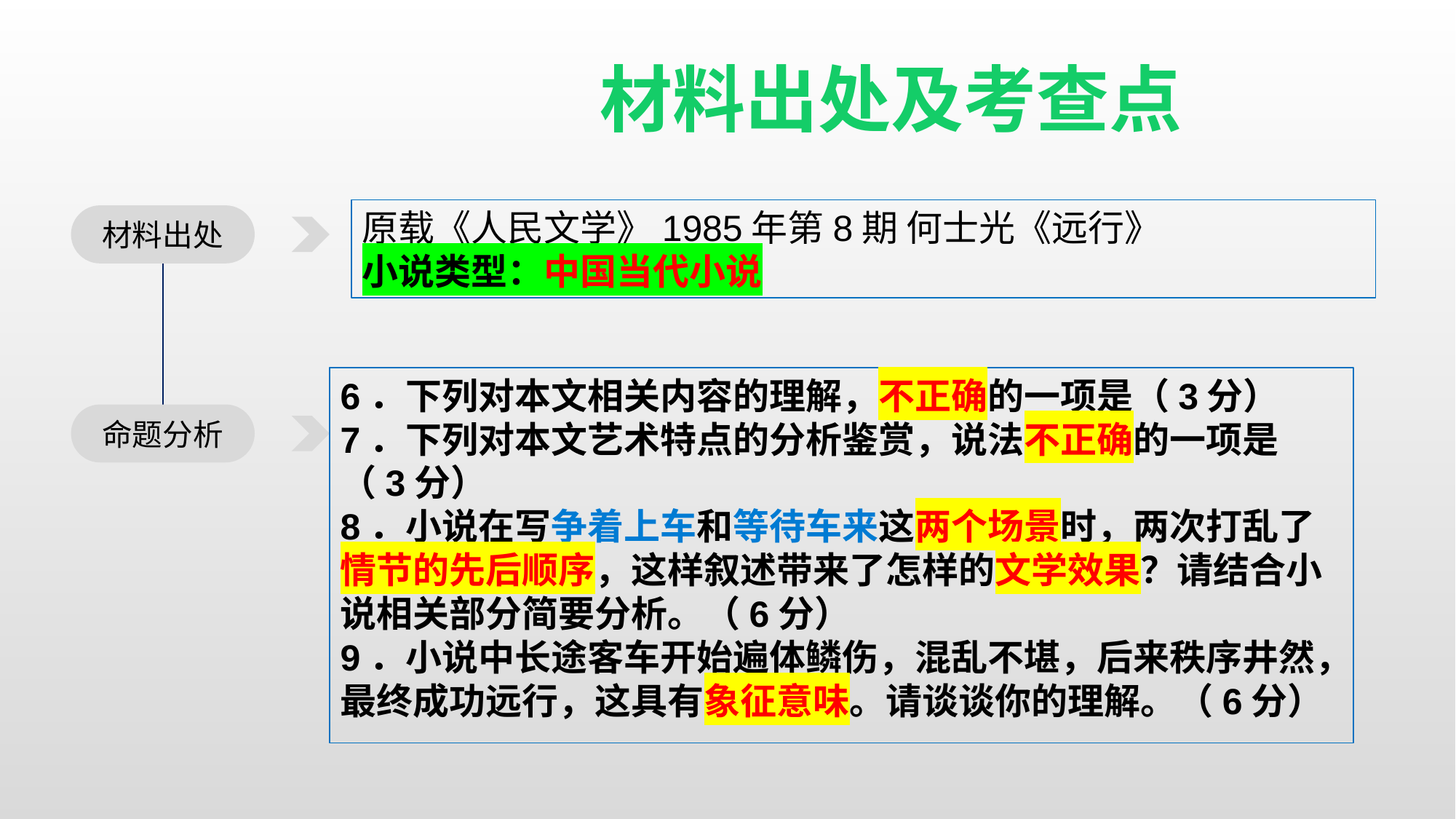

材料出处及考查点
原载《人民文学》1985年第8期 何士光《远行》
小说类型：中国当代小说
材料出处

命题分析

6．下列对本文相关内容的理解，不正确的一项是（3分）
7．下列对本文艺术特点的分析鉴赏，说法不正确的一项是（3分）
8．小说在写争着上车和等待车来这两个场景时，两次打乱了情节的先后顺序，这样叙述带来了怎样的文学效果？请结合小说相关部分简要分析。（6分）
9．小说中长途客车开始遍体鳞伤，混乱不堪，后来秩序井然，最终成功远行，这具有象征意味。请谈谈你的理解。（6分）